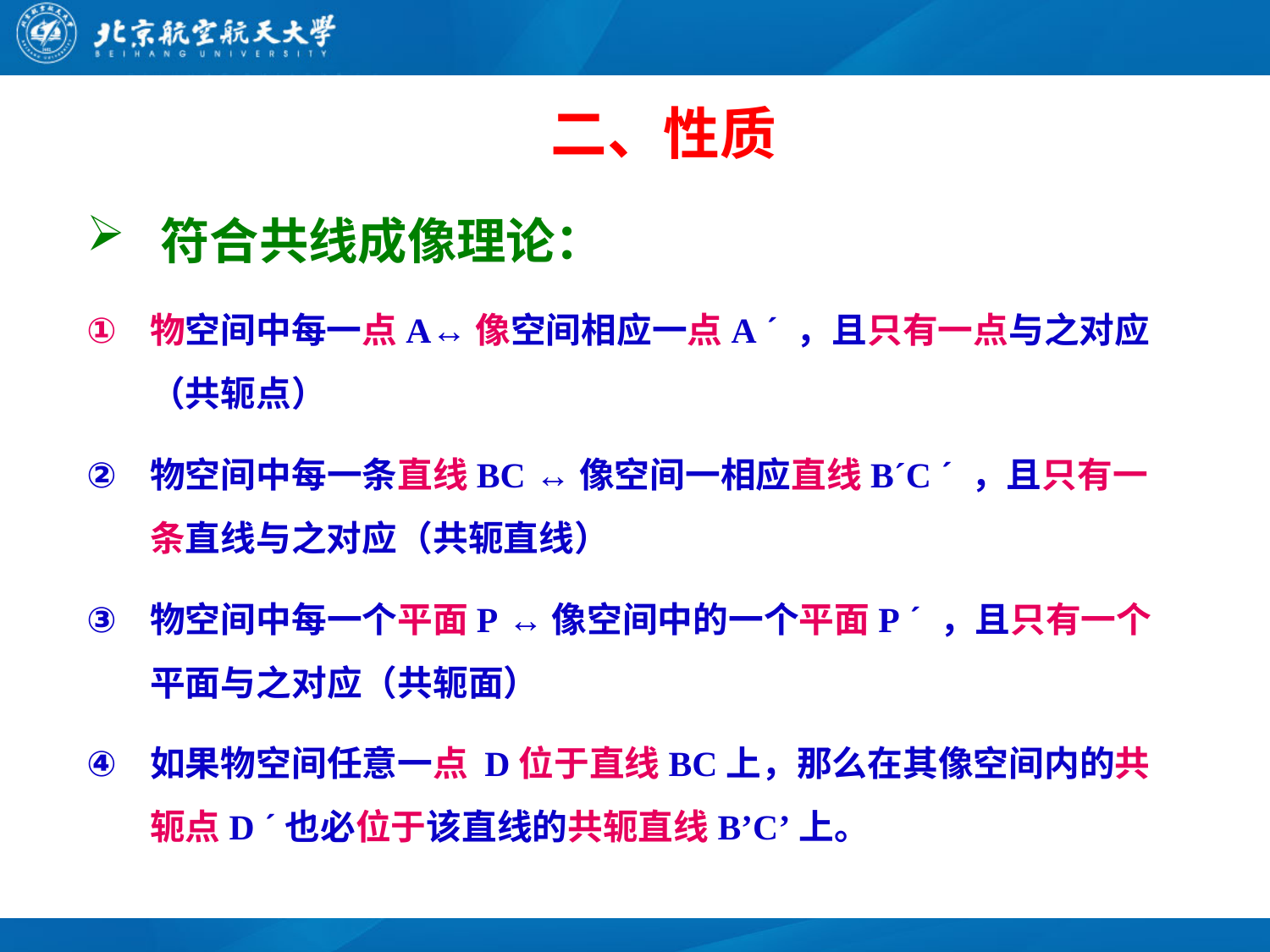

二、性质
符合共线成像理论：
物空间中每一点A↔像空间相应一点A ˊ ，且只有一点与之对应（共轭点）
物空间中每一条直线BC ↔像空间一相应直线BˊC ˊ ，且只有一条直线与之对应（共轭直线）
物空间中每一个平面P ↔像空间中的一个平面P ˊ ，且只有一个平面与之对应（共轭面）
如果物空间任意一点 D位于直线BC上，那么在其像空间内的共轭点D ˊ也必位于该直线的共轭直线B’C’上。